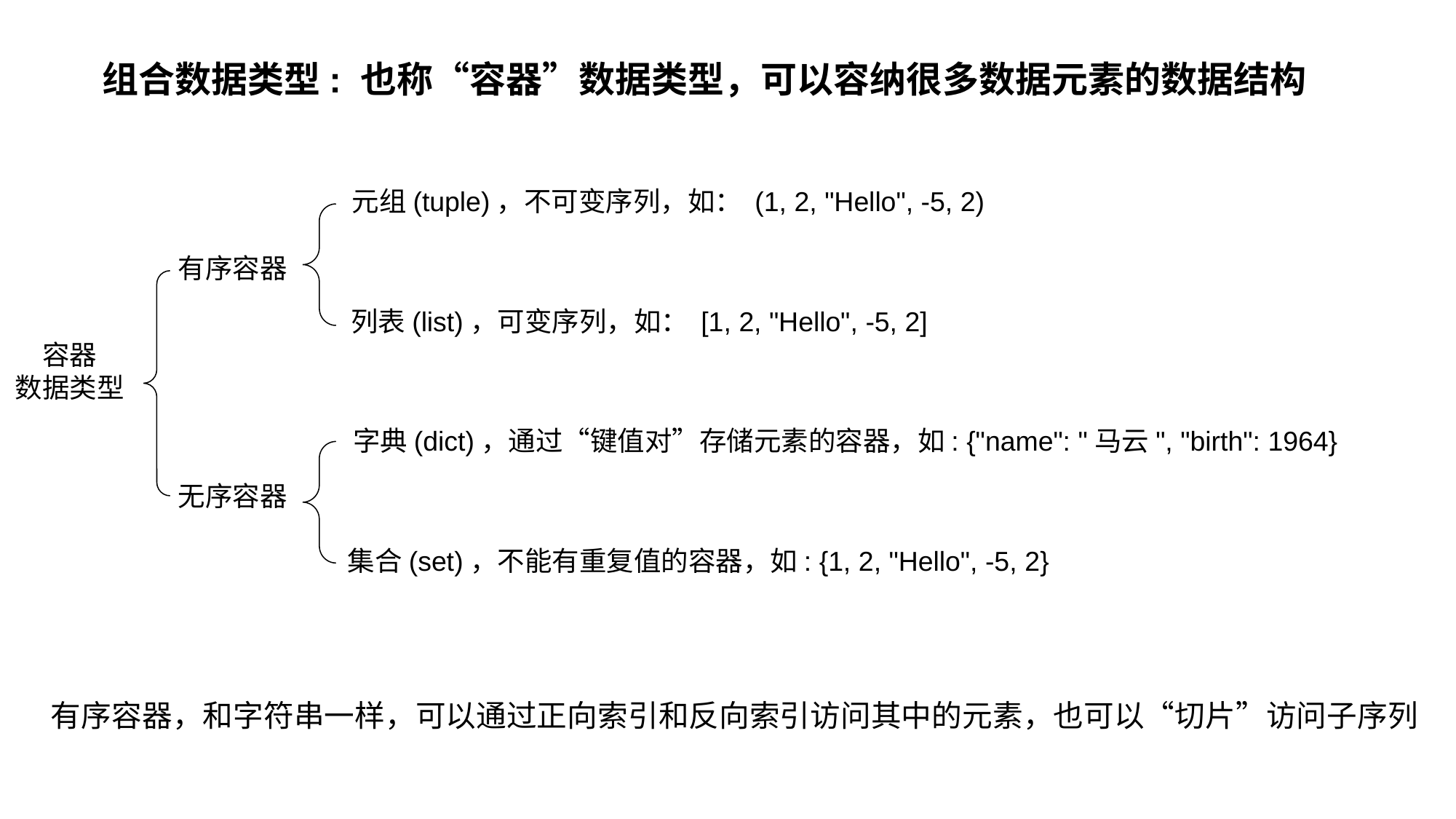

组合数据类型: 也称“容器”数据类型，可以容纳很多数据元素的数据结构
元组(tuple)，不可变序列，如： (1, 2, "Hello", -5, 2)

有序容器

列表(list)，可变序列，如： [1, 2, "Hello", -5, 2]
容器
数据类型
字典(dict)，通过“键值对”存储元素的容器，如: {"name": "马云", "birth": 1964}

无序容器
集合(set)，不能有重复值的容器，如: {1, 2, "Hello", -5, 2}
有序容器，和字符串一样，可以通过正向索引和反向索引访问其中的元素，也可以“切片”访问子序列